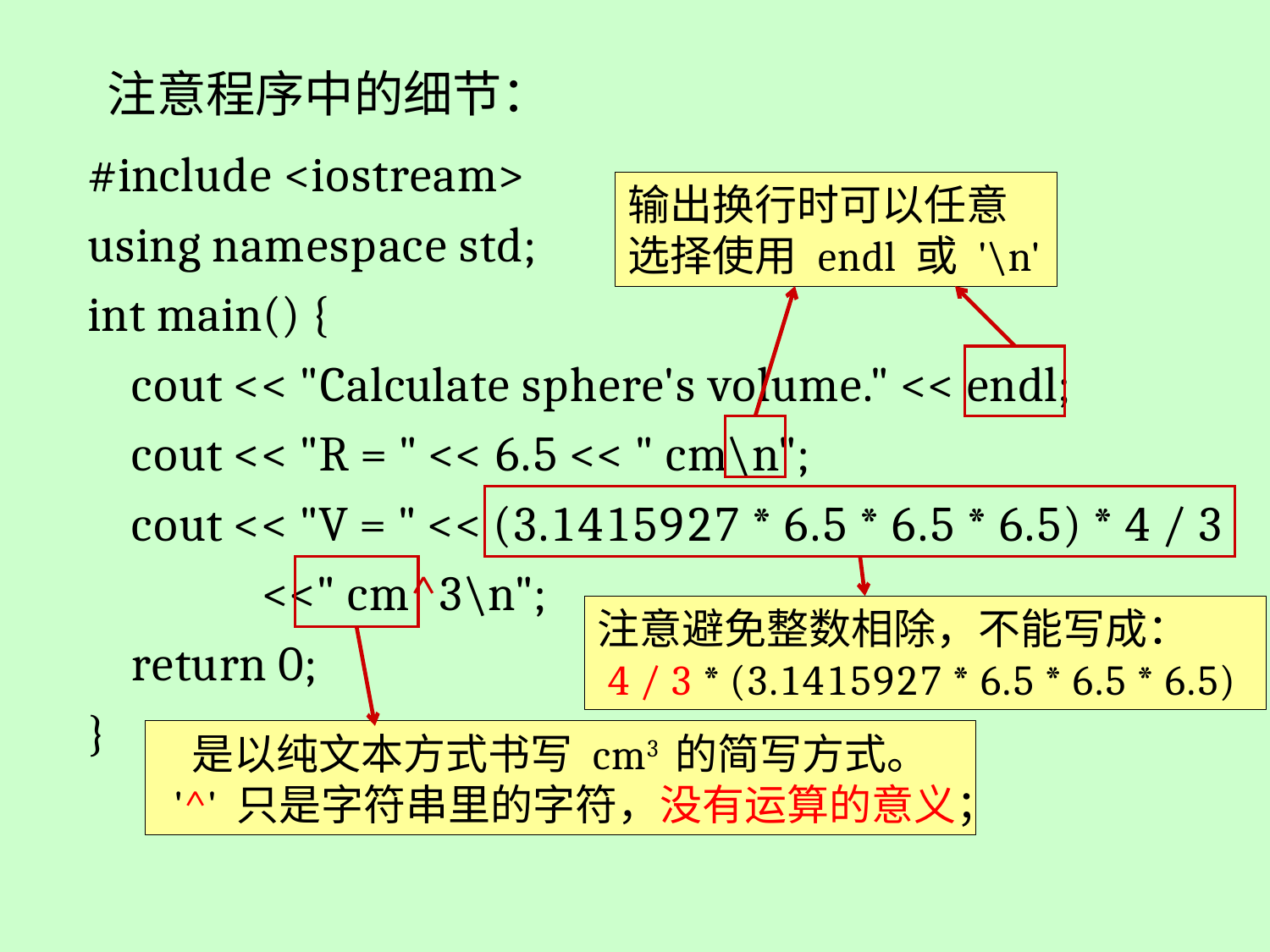

注意程序中的细节：
#include <iostream>
using namespace std;
int main() {
    cout << "Calculate sphere's volume." << endl;
    cout << "R = " << 6.5 << " cm\n";
    cout << "V = " << (3.1415927 * 6.5 * 6.5 * 6.5) * 4 / 3
		<<" cm^3\n";
    return 0;
}

输出换行时可以任意选择使用 endl 或 '\n'

注意避免整数相除，不能写成：
 4 / 3 * (3.1415927 * 6.5 * 6.5 * 6.5)
是以纯文本方式书写 cm3 的简写方式。
 '^' 只是字符串里的字符，没有运算的意义；
44